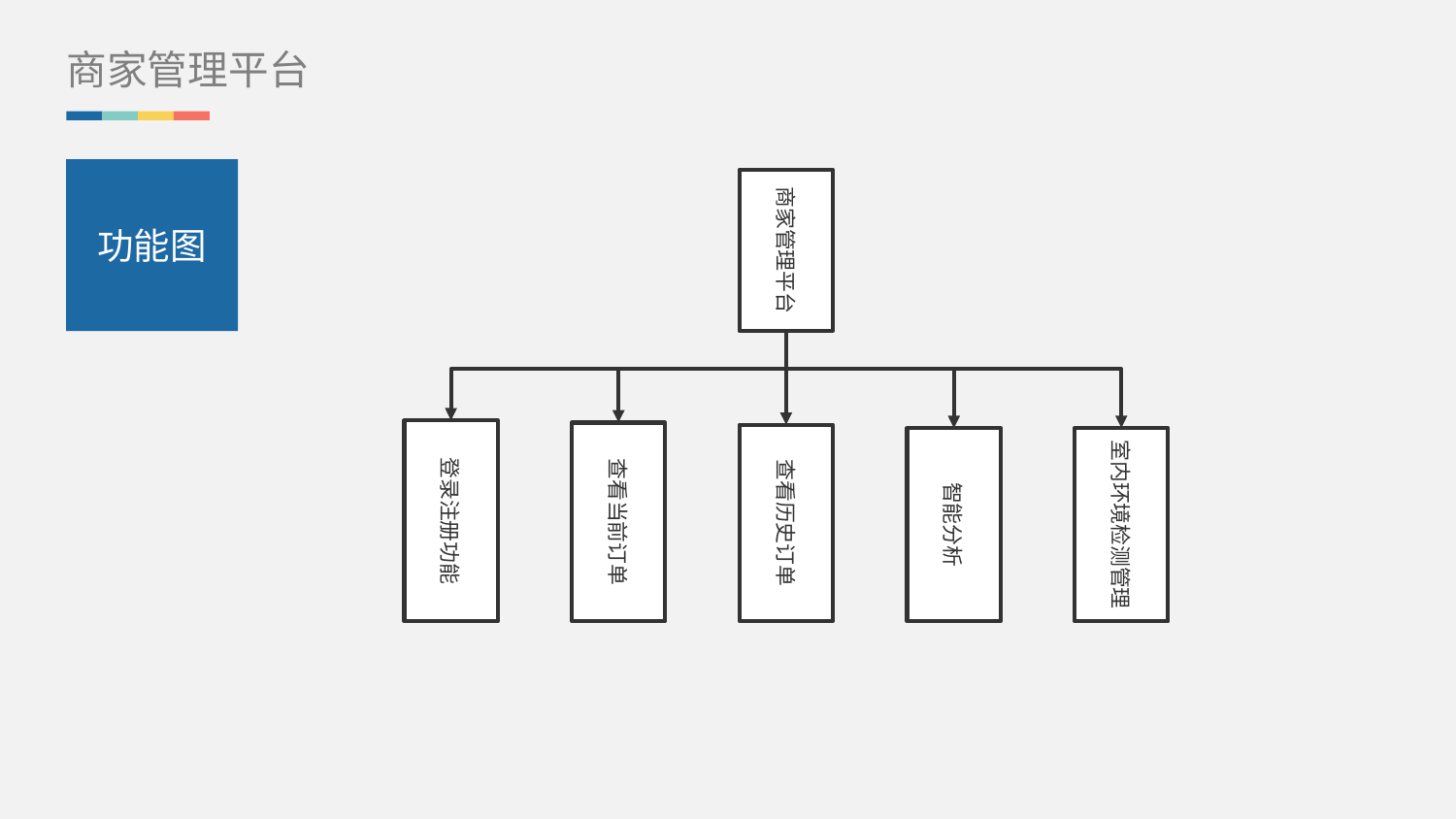

商家管理平台

功能图
商家管理平台
登录注册功能
查看当前订单
查看历史订单
智能分析
室内环境检测管理